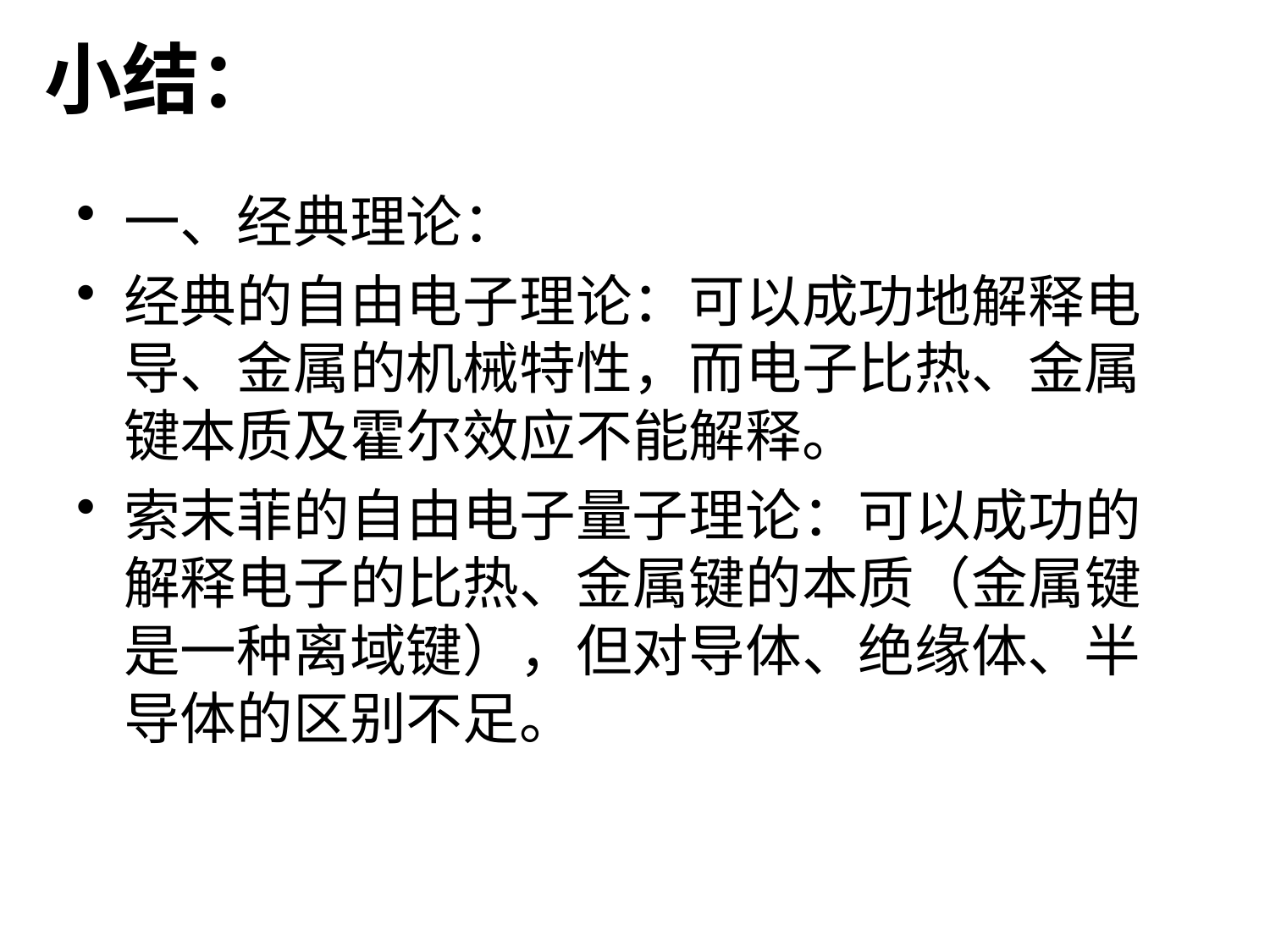

# 小结：
一、经典理论：
经典的自由电子理论：可以成功地解释电导、金属的机械特性，而电子比热、金属键本质及霍尔效应不能解释。
索末菲的自由电子量子理论：可以成功的解释电子的比热、金属键的本质（金属键是一种离域键），但对导体、绝缘体、半导体的区别不足。